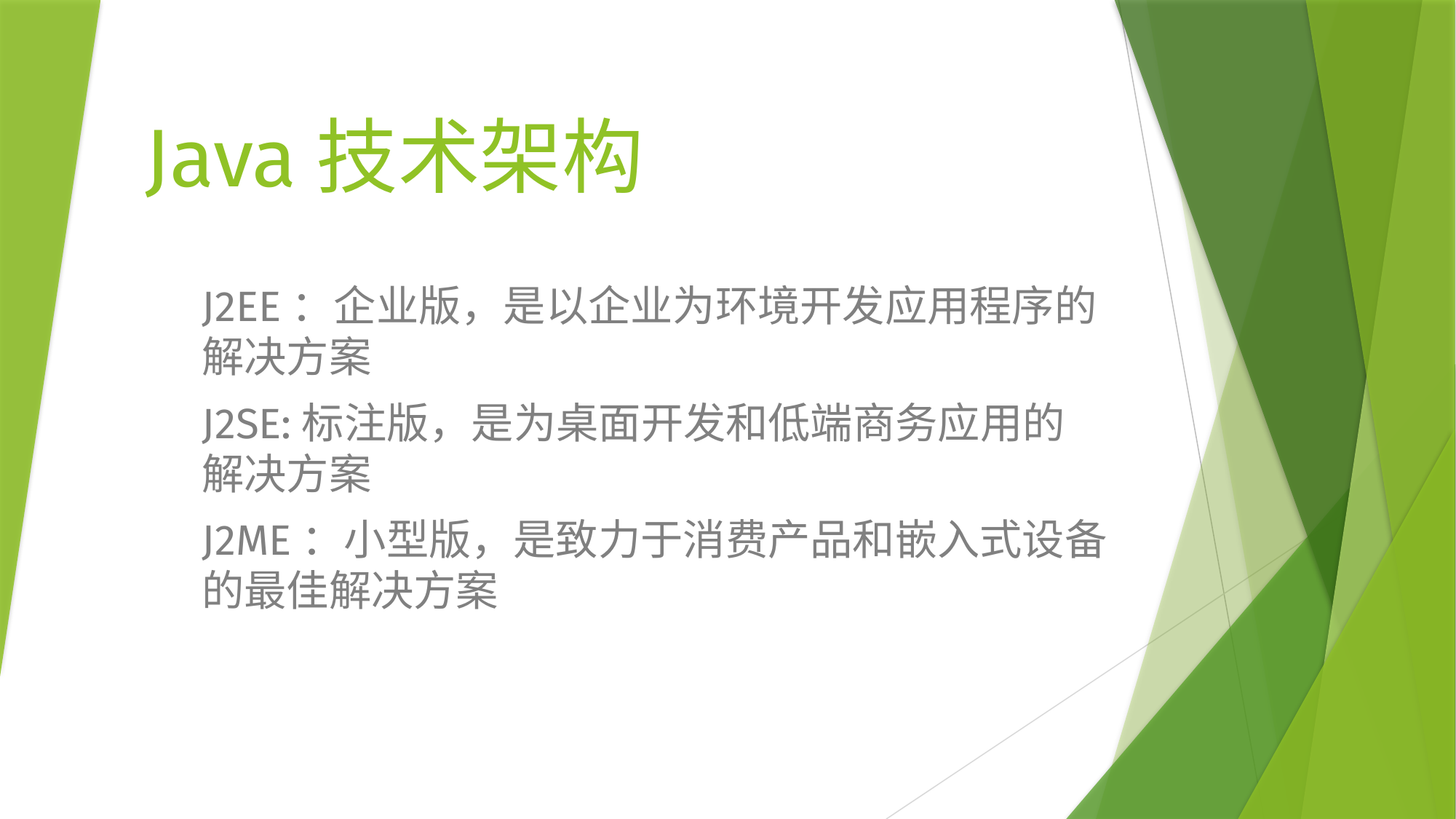

# Java技术架构
J2EE：企业版，是以企业为环境开发应用程序的解决方案
J2SE:标注版，是为桌面开发和低端商务应用的解决方案
J2ME：小型版，是致力于消费产品和嵌入式设备的最佳解决方案